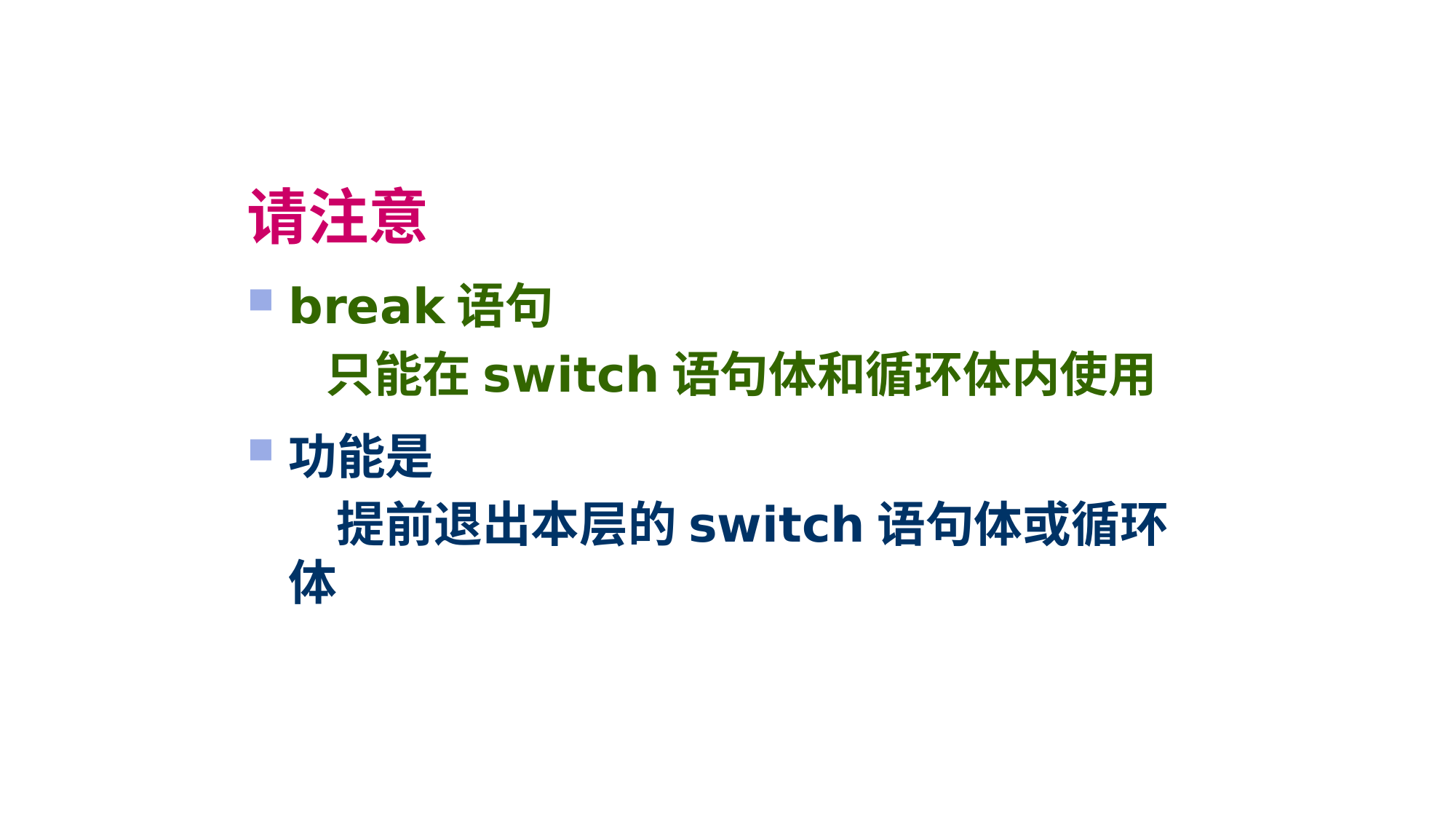

请注意
break语句
      只能在switch语句体和循环体内使用
功能是
       提前退出本层的switch语句体或循环体